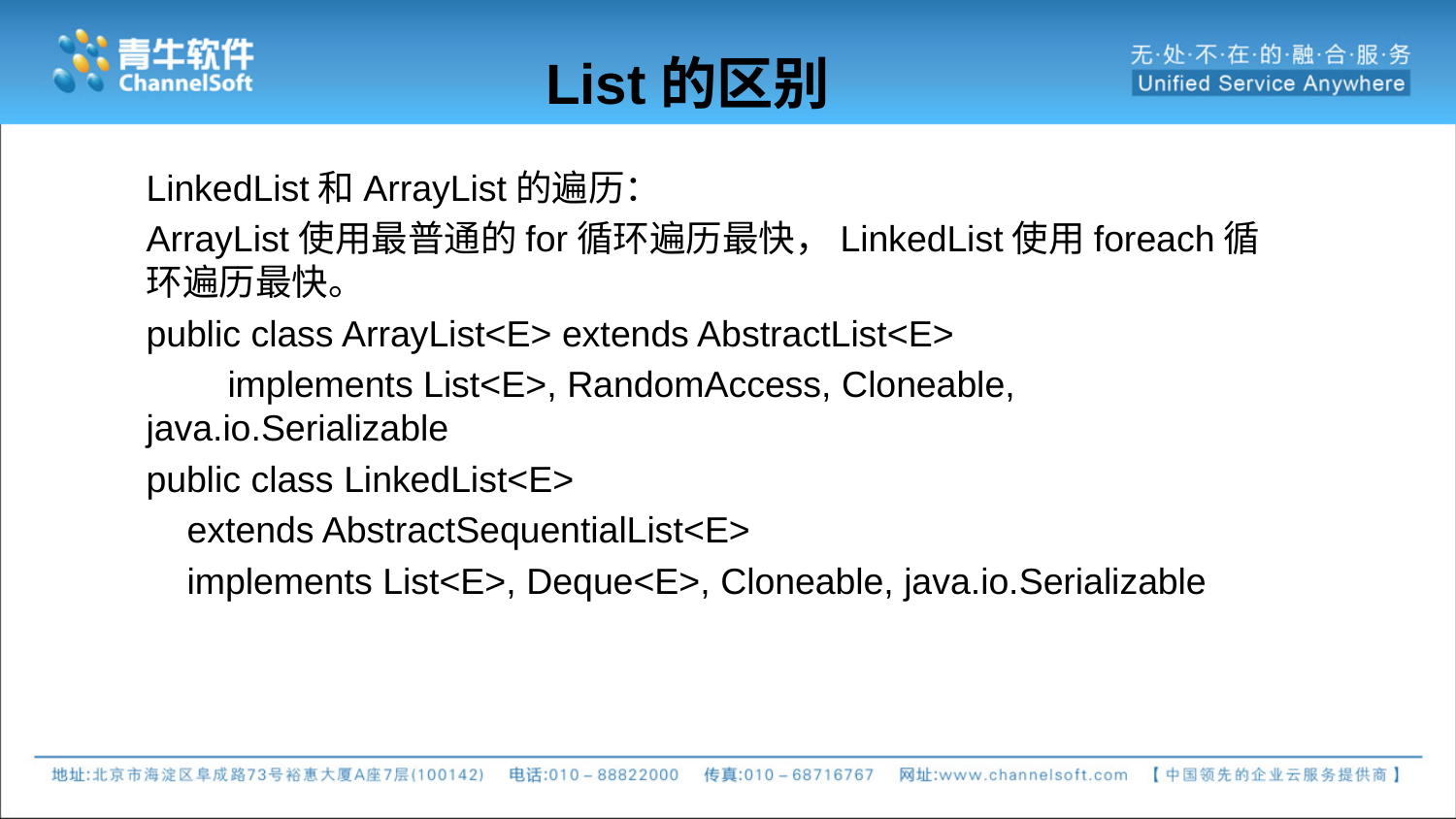

# List的区别
LinkedList和ArrayList的遍历：
ArrayList使用最普通的for循环遍历最快，LinkedList使用foreach循环遍历最快。
public class ArrayList<E> extends AbstractList<E>
        implements List<E>, RandomAccess, Cloneable, java.io.Serializable
public class LinkedList<E>
    extends AbstractSequentialList<E>
    implements List<E>, Deque<E>, Cloneable, java.io.Serializable